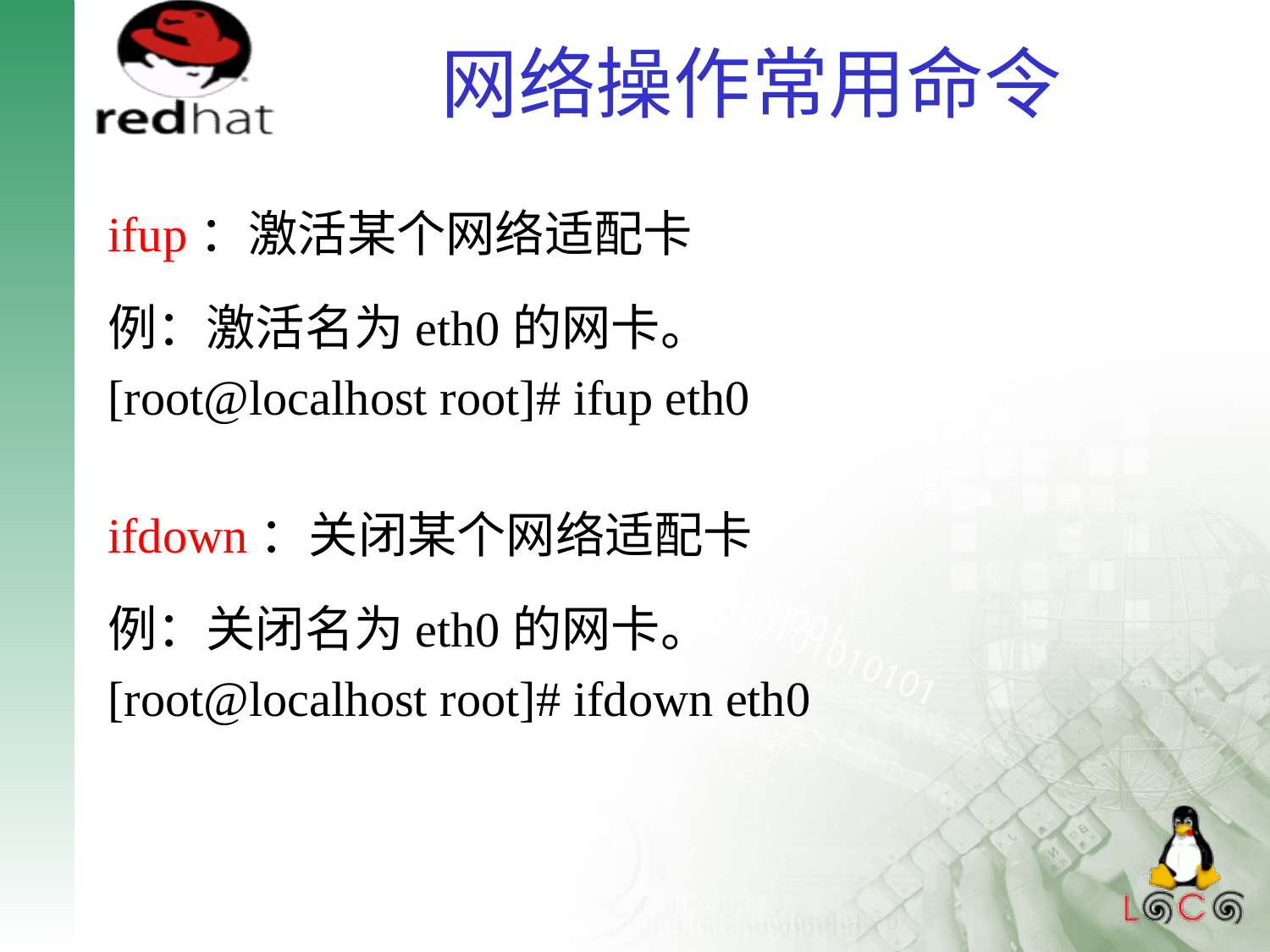

# 网络操作常用命令
ifup：激活某个网络适配卡

例：激活名为eth0的网卡。
[root@localhost root]# ifup eth0

ifdown：关闭某个网络适配卡

例：关闭名为eth0的网卡。
[root@localhost root]# ifdown eth0